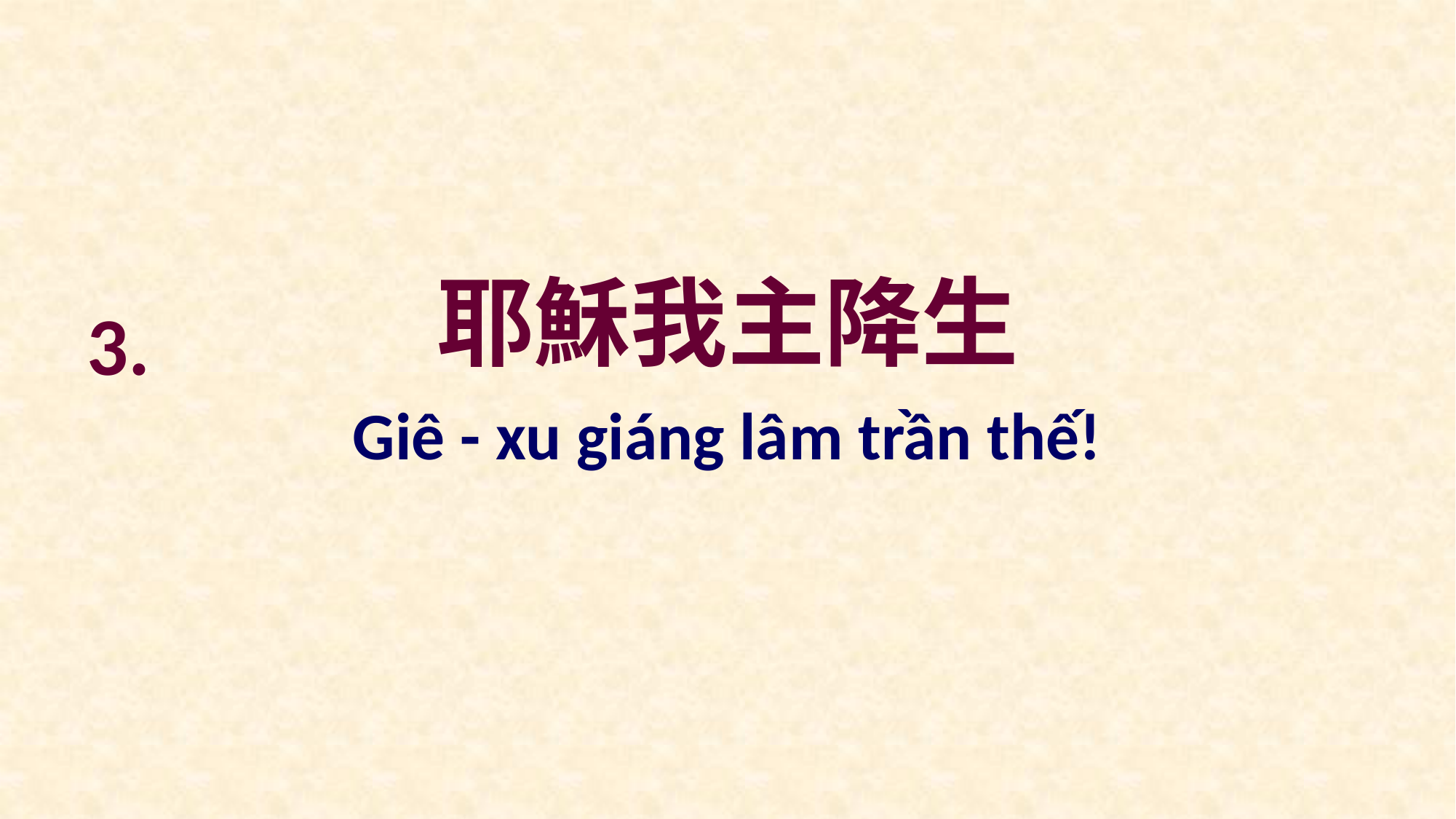

耶穌我主降生
3.
Giê - xu giáng lâm trần thế!